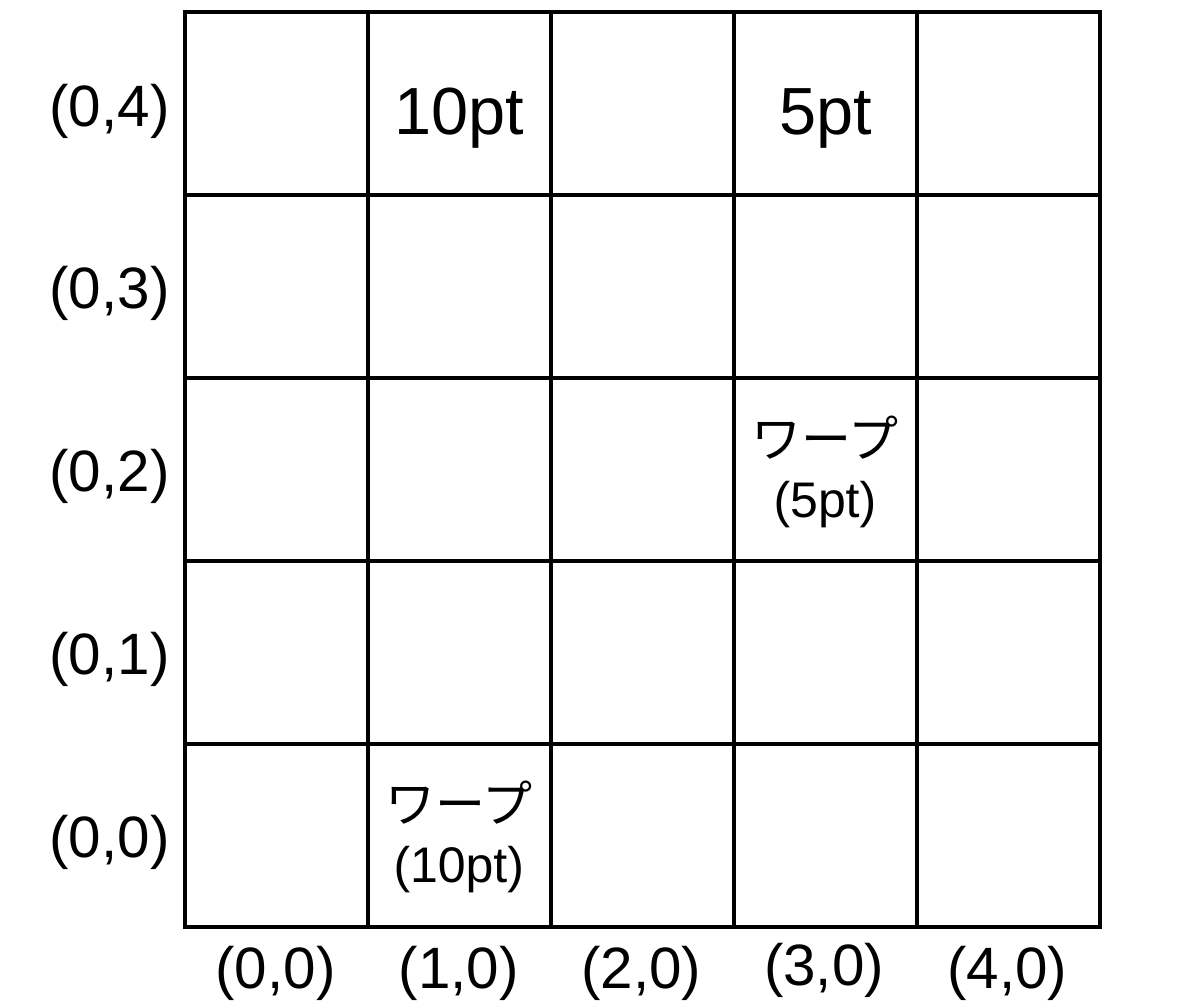

(0,4)
10pt
5pt
(0,3)
ワープ
(5pt)
(0,2)
(0,1)
ワープ
(10pt)
(0,0)
(3,0)
(1,0)
(0,0)
(2,0)
(4,0)